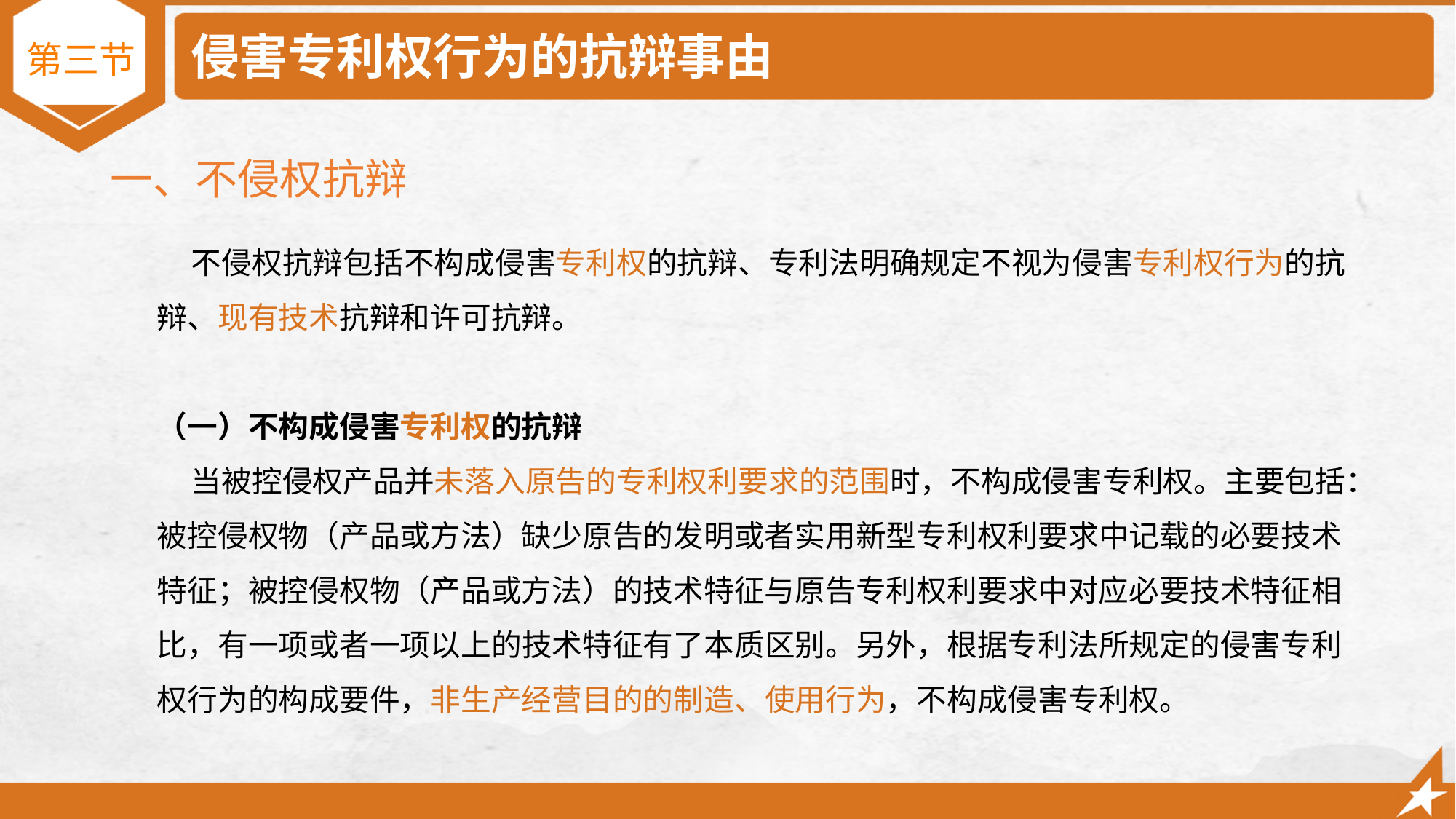

# 侵害专利权行为的抗辩事由
第三节
一、不侵权抗辩
    不侵权抗辩包括不构成侵害专利权的抗辩、专利法明确规定不视为侵害专利权行为的抗辩、现有技术抗辩和许可抗辩。

（一）不构成侵害专利权的抗辩
    当被控侵权产品并未落入原告的专利权利要求的范围时，不构成侵害专利权。主要包括：被控侵权物（产品或方法）缺少原告的发明或者实用新型专利权利要求中记载的必要技术特征；被控侵权物（产品或方法）的技术特征与原告专利权利要求中对应必要技术特征相比，有一项或者一项以上的技术特征有了本质区别。另外，根据专利法所规定的侵害专利权行为的构成要件，非生产经营目的的制造、使用行为，不构成侵害专利权。